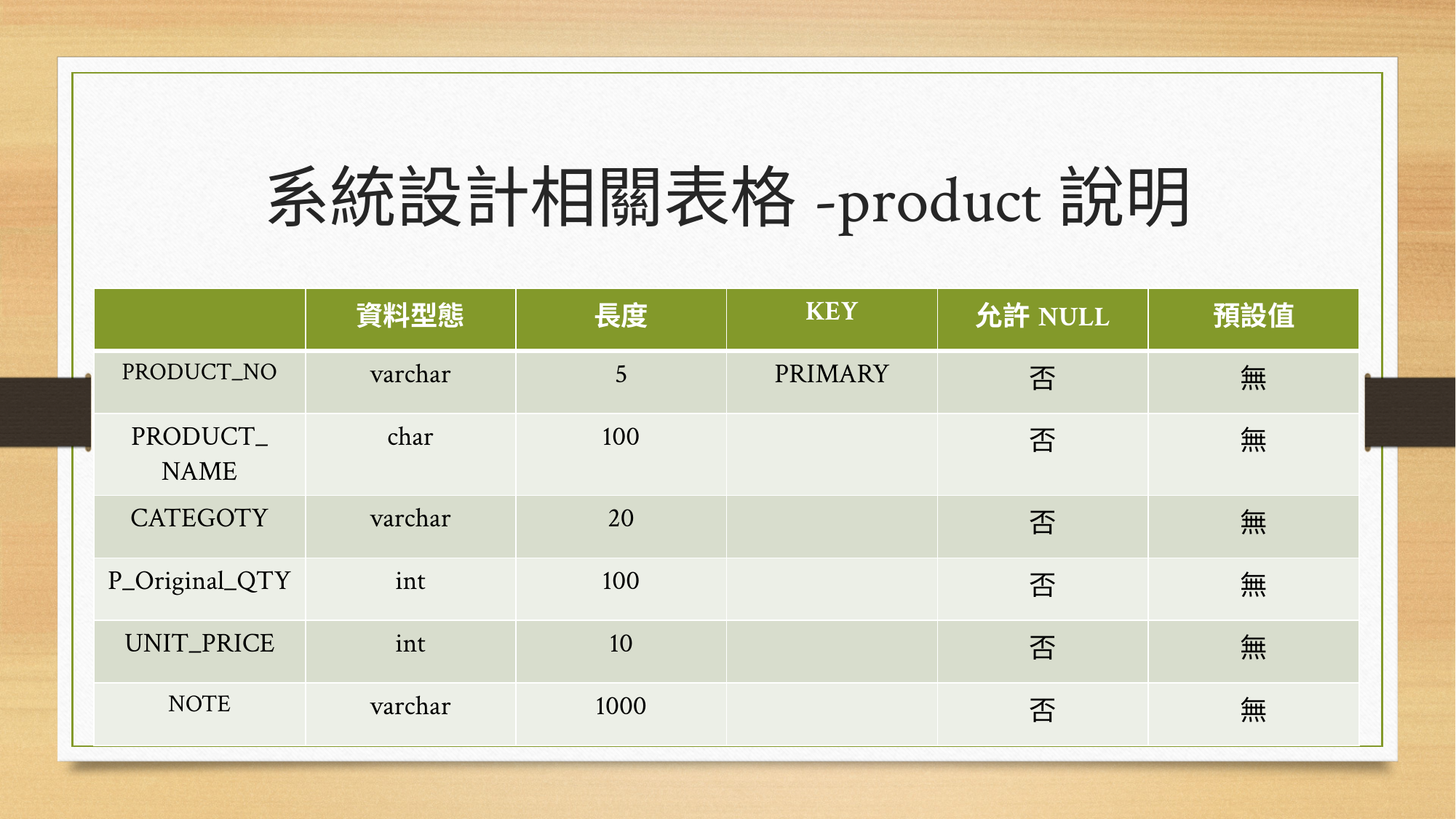

# 系統設計相關表格-product說明
|  | 資料型態 | 長度 | KEY | 允許NULL | 預設值 |
| --- | --- | --- | --- | --- | --- |
| PRODUCT\_NO | varchar | 5 | PRIMARY | 否 | 無 |
| PRODUCT\_ NAME | char | 100 |  | 否 | 無 |
| CATEGOTY | varchar | 20 |  | 否 | 無 |
| P\_Original\_QTY | int | 100 |  | 否 | 無 |
| UNIT\_PRICE | int | 10 |  | 否 | 無 |
| NOTE | varchar | 1000 |  | 否 | 無 |